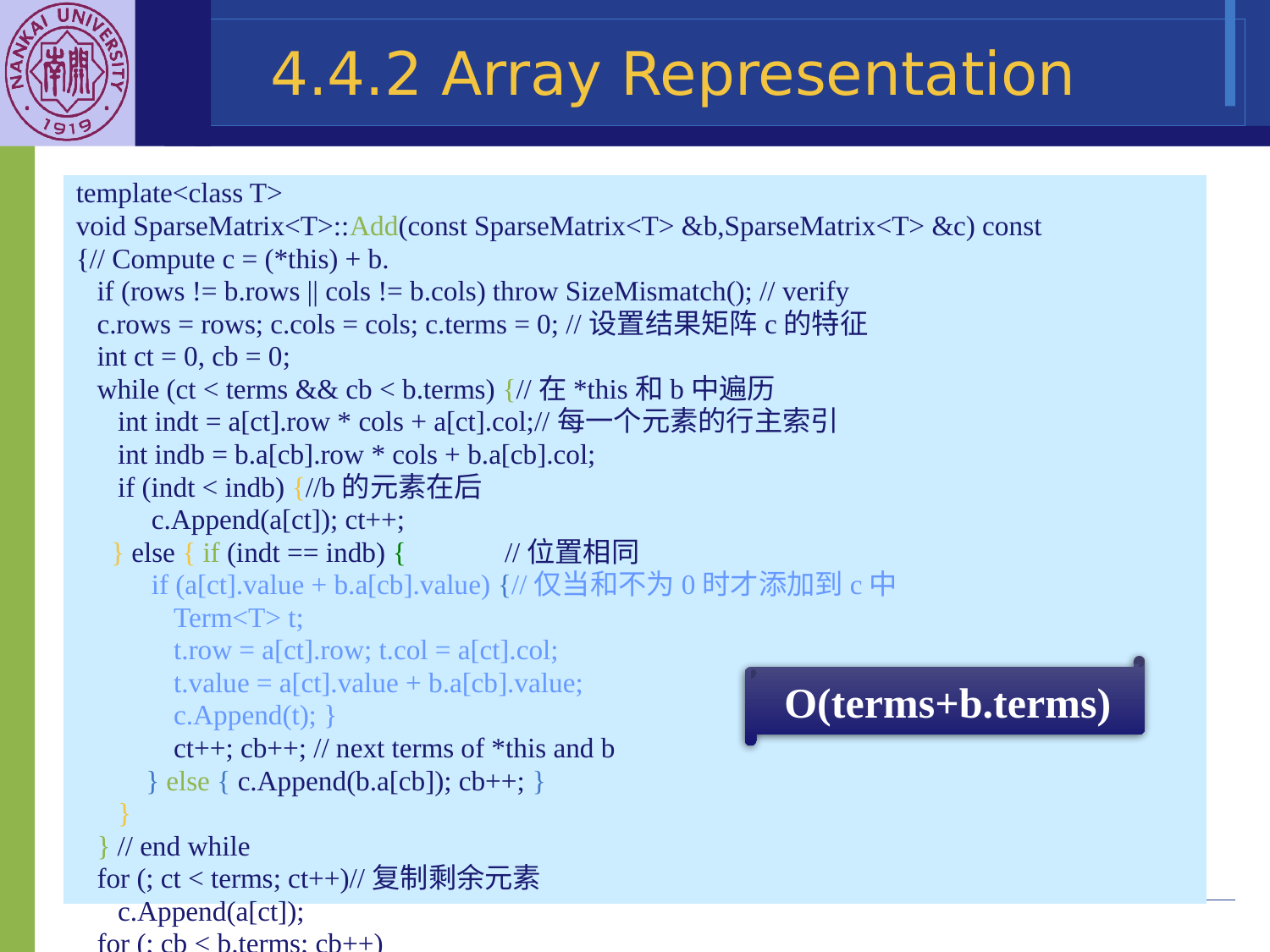

template<class T>
void SparseMatrix<T>::Add(const SparseMatrix<T> &b,SparseMatrix<T> &c) const
{// Compute c = (*this) + b.
   if (rows != b.rows || cols != b.cols) throw SizeMismatch(); // verify
   c.rows = rows; c.cols = cols; c.terms = 0; //设置结果矩阵c的特征
   int ct = 0, cb = 0;
   while (ct < terms && cb < b.terms) {//在*this和b中遍历
      int indt = a[ct].row * cols + a[ct].col;//每一个元素的行主索引
      int indb = b.a[cb].row * cols + b.a[cb].col;
      if (indt < indb) {//b的元素在后
   	    c.Append(a[ct]); ct++;
     } else { if (indt == indb) {	//位置相同
     	    if (a[ct].value + b.a[cb].value) {//仅当和不为0时才添加到c中
              Term<T> t;
              t.row = a[ct].row; t.col = a[ct].col;
              t.value = a[ct].value + b.a[cb].value;
              c.Append(t); }
              ct++; cb++; // next terms of *this and b
          } else { c.Append(b.a[cb]); cb++; }
      }
   } // end while
   for (; ct < terms; ct++)//复制剩余元素
      c.Append(a[ct]);
   for (; cb < b.terms; cb++)
      c.Append(b.a[cb]);
} //Program 4-25
# 4.4.2 Array Representation
O(terms+b.terms)
46